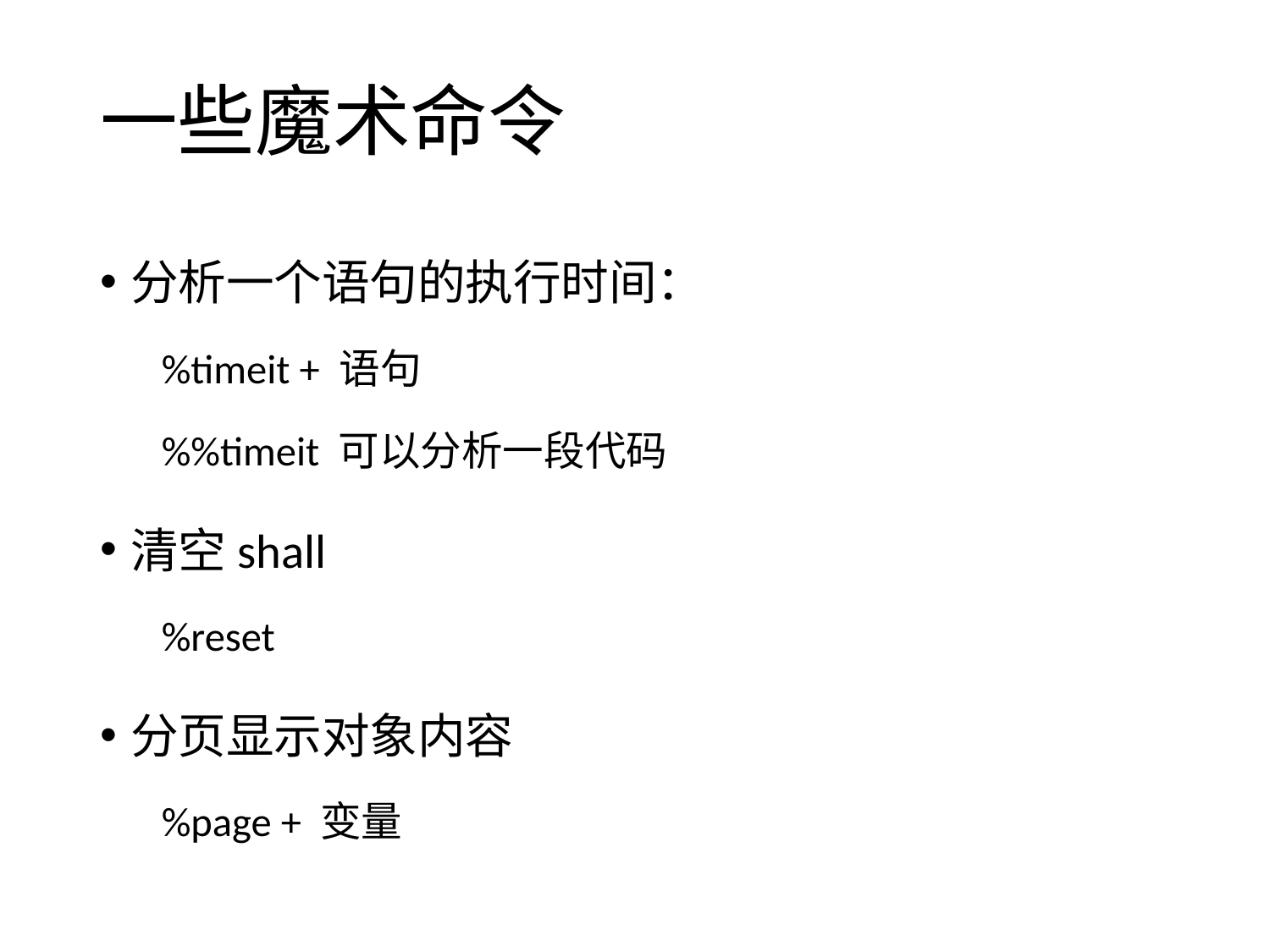

# 一些魔术命令
分析一个语句的执行时间：
%timeit + 语句
%%timeit 可以分析一段代码
清空shall
%reset
分页显示对象内容
%page + 变量